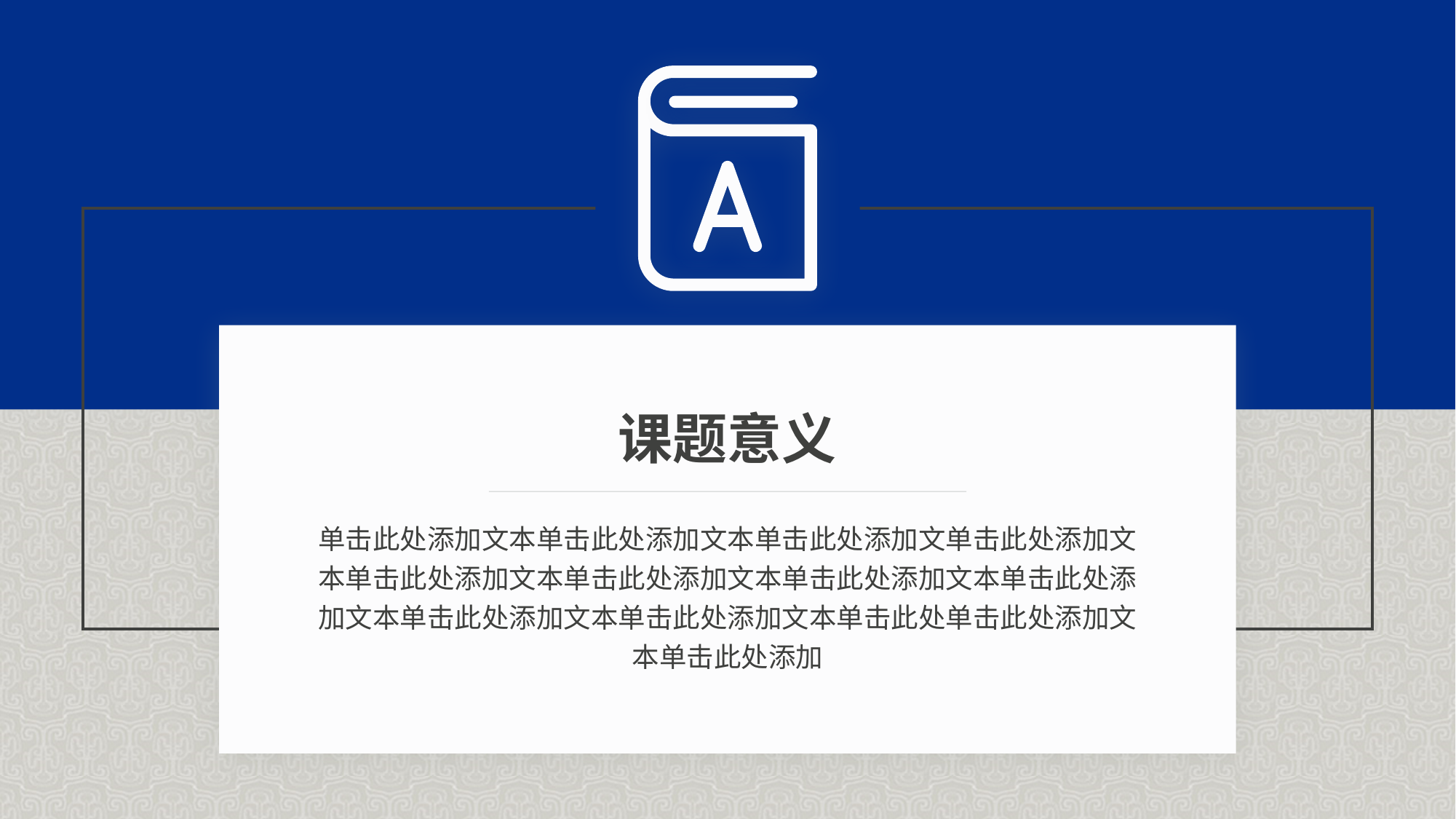

课题意义
单击此处添加文本单击此处添加文本单击此处添加文单击此处添加文本单击此处添加文本单击此处添加文本单击此处添加文本单击此处添加文本单击此处添加文本单击此处添加文本单击此处单击此处添加文本单击此处添加